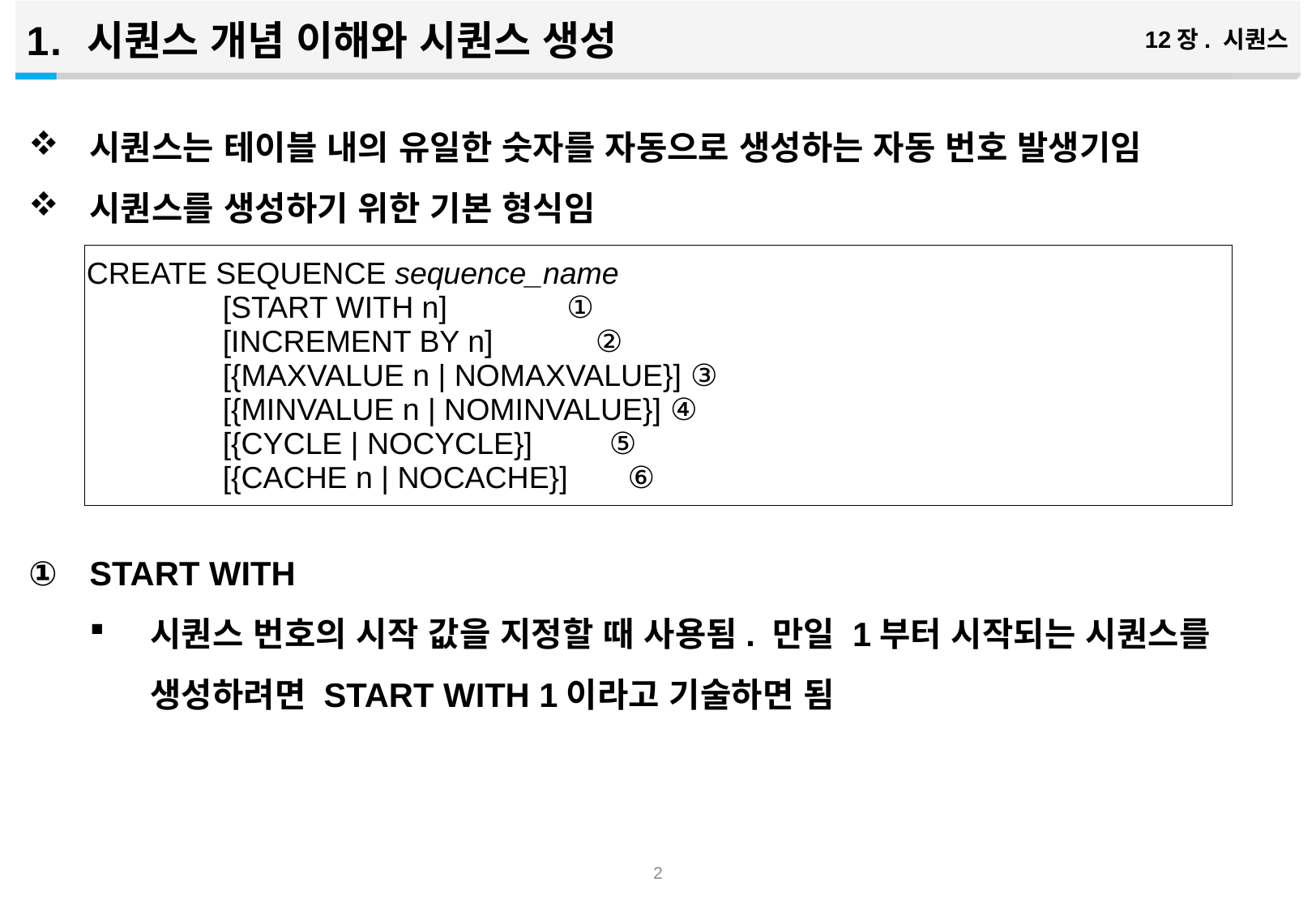

시퀀스 개념 이해와 시퀀스 생성
12장. 시퀀스
시퀀스는 테이블 내의 유일한 숫자를 자동으로 생성하는 자동 번호 발생기임
시퀀스를 생성하기 위한 기본 형식임

START WITH
시퀀스 번호의 시작 값을 지정할 때 사용됨. 만일 1부터 시작되는 시퀀스를 생성하려면 START WITH 1이라고 기술하면 됨
| CREATE SEQUENCE sequence\_name [START WITH n] ① [INCREMENT BY n] ② [{MAXVALUE n | NOMAXVALUE}] ③ [{MINVALUE n | NOMINVALUE}] ④ [{CYCLE | NOCYCLE}] ⑤ [{CACHE n | NOCACHE}] ⑥ |
| --- |
2